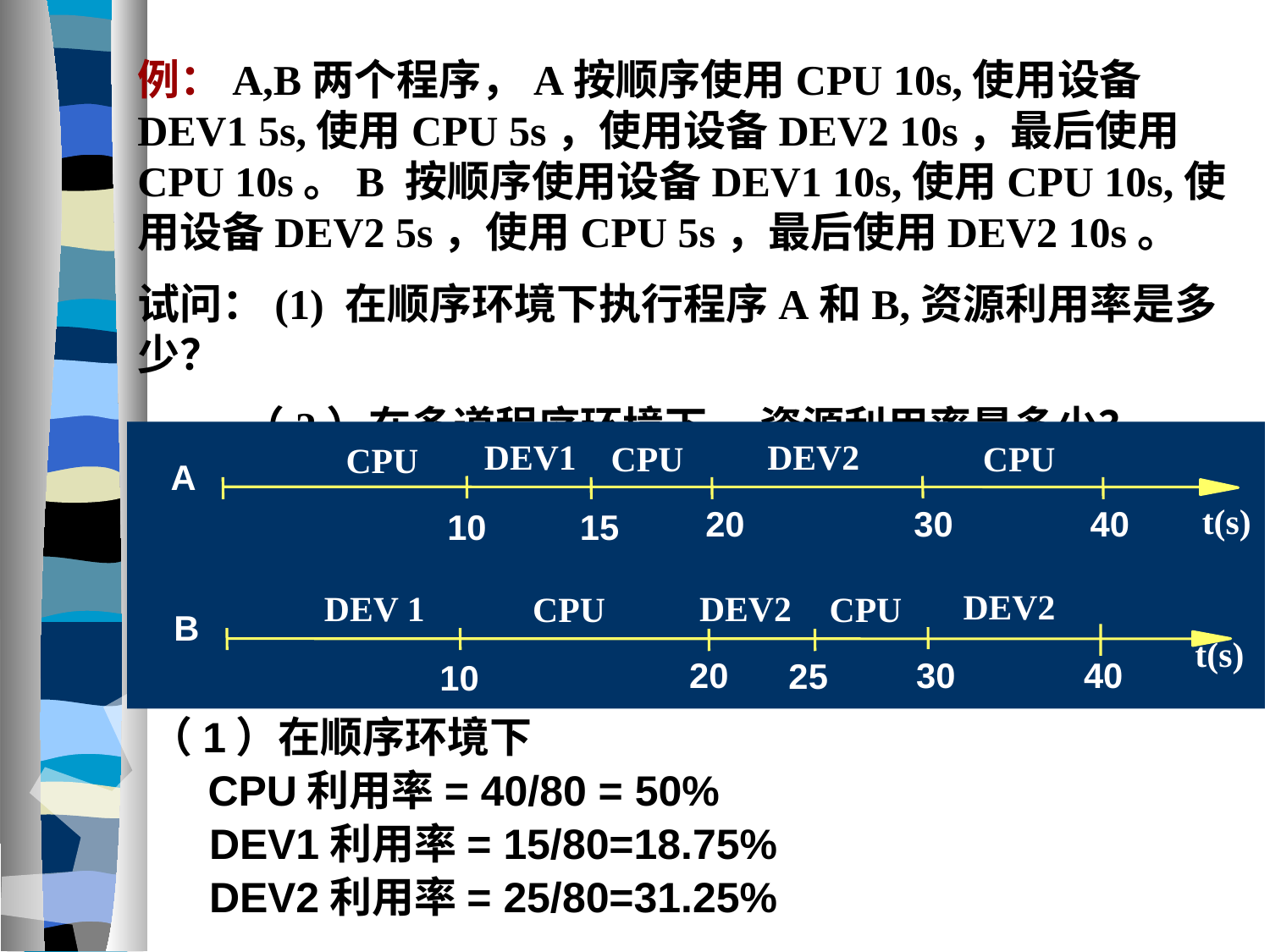

例：A,B两个程序，A按顺序使用CPU 10s,使用设备DEV1 5s,使用CPU 5s，使用设备DEV2 10s，最后使用CPU 10s。B 按顺序使用设备DEV1 10s,使用CPU 10s,使用设备DEV2 5s，使用CPU 5s，最后使用DEV2 10s。
试问：(1) 在顺序环境下执行程序A和B,资源利用率是多少？
          （2）在多道程序环境下， 资源利用率是多少？

 DEV1
  DEV2

  CPU

   CPU

CPU

  A

    20

   30
40

10

  15

  DEV2

DEV 1
  DEV2
CPU

   CPU

   B

   20

    30

40

  25
10

 t(s)

 t(s)

（1）在顺序环境下
     CPU利用率= 40/80 = 50%
     DEV1利用率= 15/80=18.75%
     DEV2利用率= 25/80=31.25%